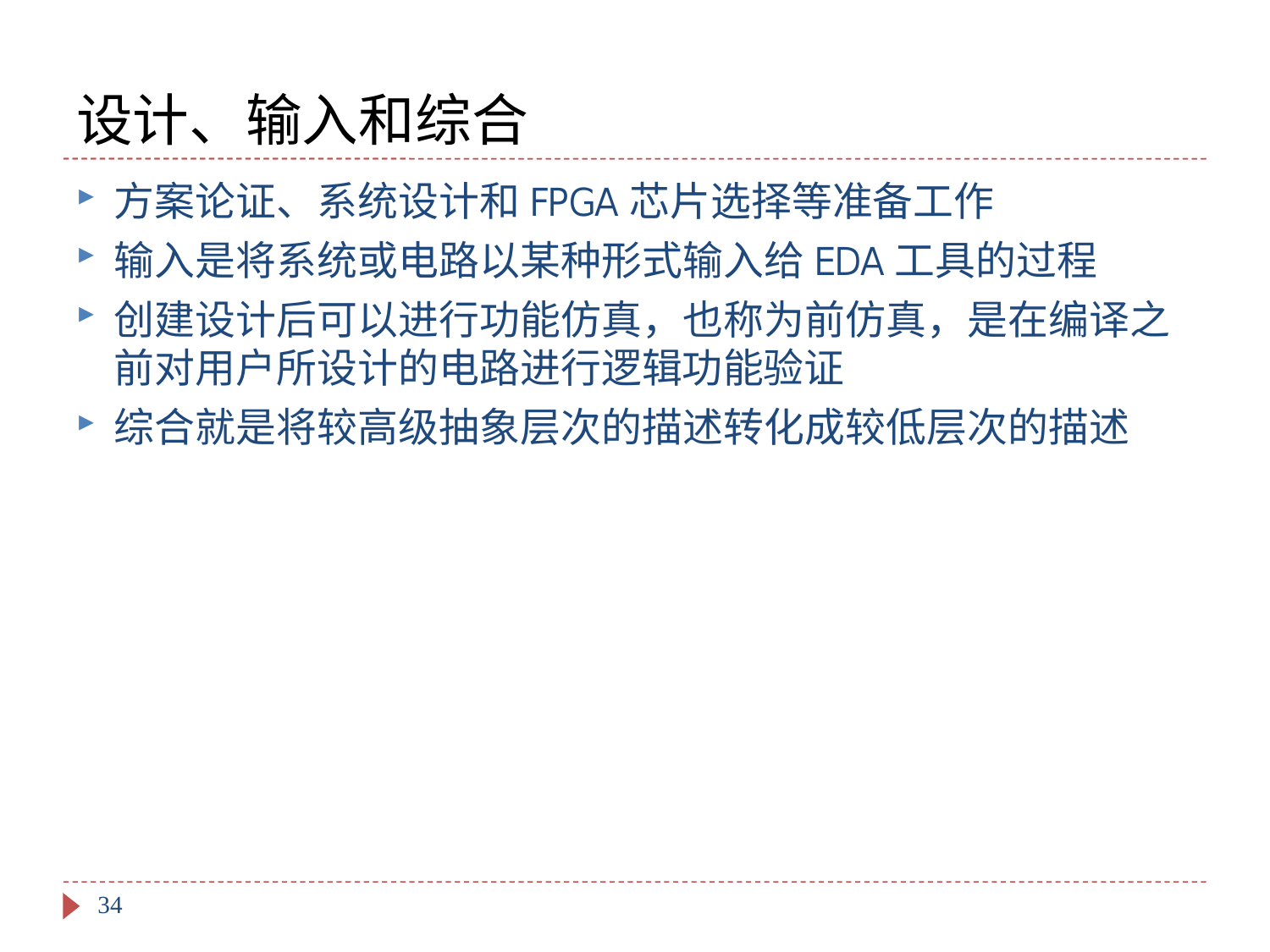

# 设计、输入和综合
方案论证、系统设计和FPGA芯片选择等准备工作
输入是将系统或电路以某种形式输入给EDA工具的过程
创建设计后可以进行功能仿真，也称为前仿真，是在编译之前对用户所设计的电路进行逻辑功能验证
综合就是将较高级抽象层次的描述转化成较低层次的描述
34